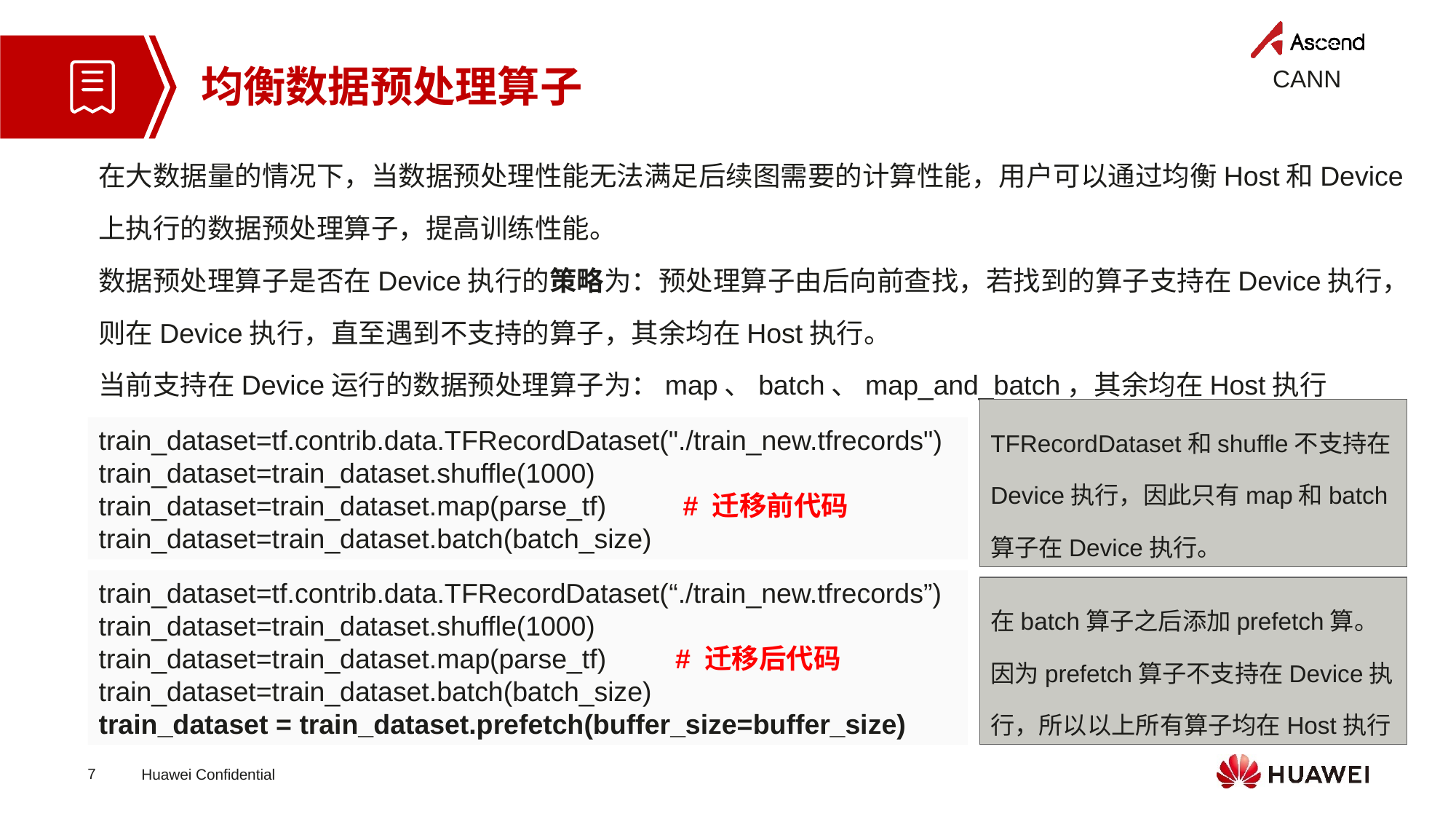

均衡数据预处理算子
在大数据量的情况下，当数据预处理性能无法满足后续图需要的计算性能，用户可以通过均衡Host和Device上执行的数据预处理算子，提高训练性能。
数据预处理算子是否在Device执行的策略为：预处理算子由后向前查找，若找到的算子支持在Device执行，则在Device执行，直至遇到不支持的算子，其余均在Host执行。
当前支持在Device运行的数据预处理算子为：map、batch、map_and_batch，其余均在Host执行
TFRecordDataset和shuffle不支持在Device执行，因此只有map和batch算子在Device执行。
train_dataset=tf.contrib.data.TFRecordDataset("./train_new.tfrecords")
train_dataset=train_dataset.shuffle(1000) train_dataset=train_dataset.map(parse_tf)          # 迁移前代码 train_dataset=train_dataset.batch(batch_size)
train_dataset=tf.contrib.data.TFRecordDataset(“./train_new.tfrecords”) train_dataset=train_dataset.shuffle(1000) train_dataset=train_dataset.map(parse_tf)         # 迁移后代码 train_dataset=train_dataset.batch(batch_size)
train_dataset = train_dataset.prefetch(buffer_size=buffer_size)
在batch算子之后添加prefetch算。
因为prefetch算子不支持在Device执行，所以以上所有算子均在Host执行